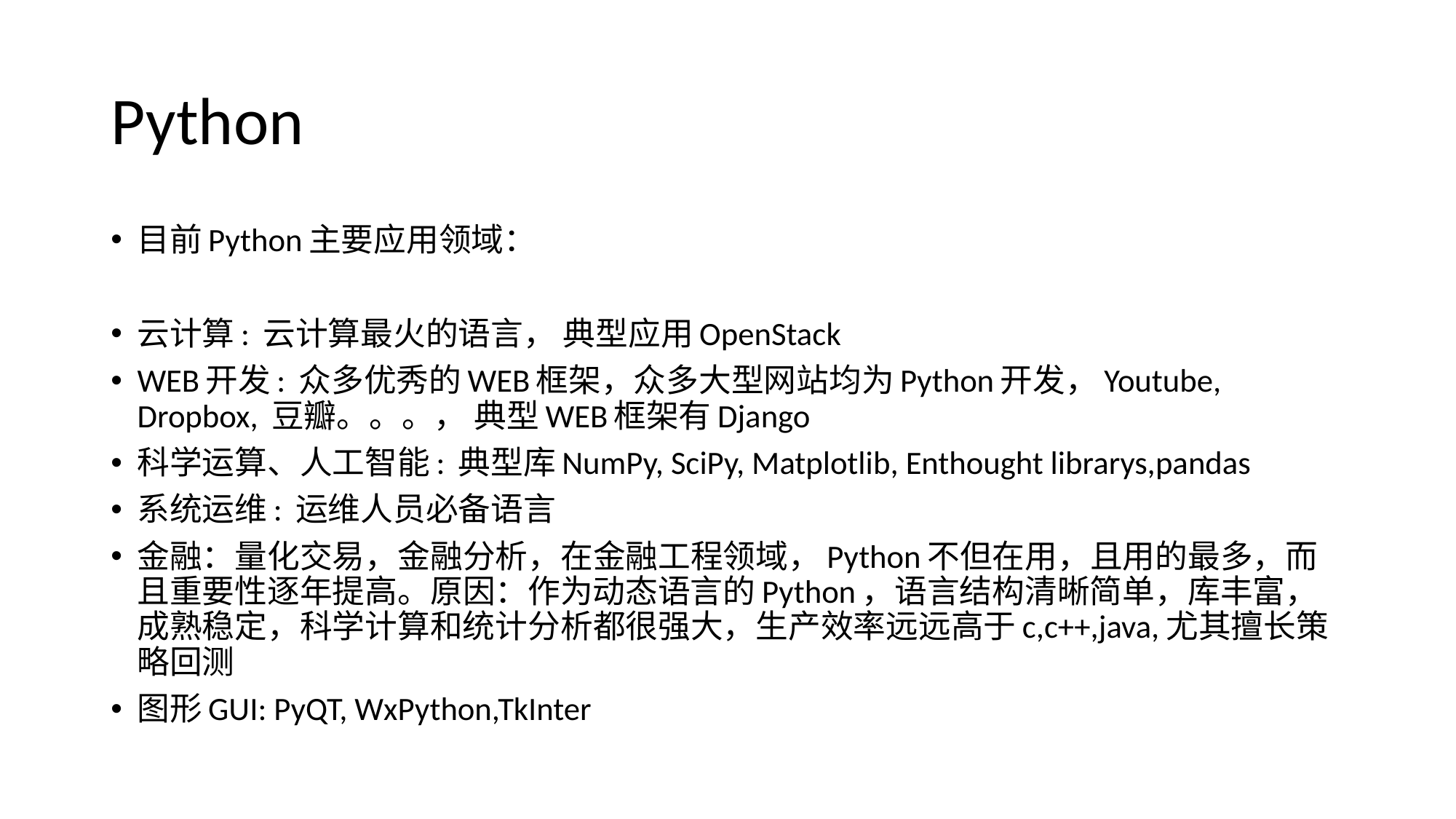

# Python
目前Python主要应用领域：

云计算: 云计算最火的语言， 典型应用OpenStack
WEB开发: 众多优秀的WEB框架，众多大型网站均为Python开发，Youtube, Dropbox, 豆瓣。。。， 典型WEB框架有Django
科学运算、人工智能: 典型库NumPy, SciPy, Matplotlib, Enthought librarys,pandas
系统运维: 运维人员必备语言
金融：量化交易，金融分析，在金融工程领域，Python不但在用，且用的最多，而且重要性逐年提高。原因：作为动态语言的Python，语言结构清晰简单，库丰富，成熟稳定，科学计算和统计分析都很强大，生产效率远远高于c,c++,java,尤其擅长策略回测
图形GUI: PyQT, WxPython,TkInter